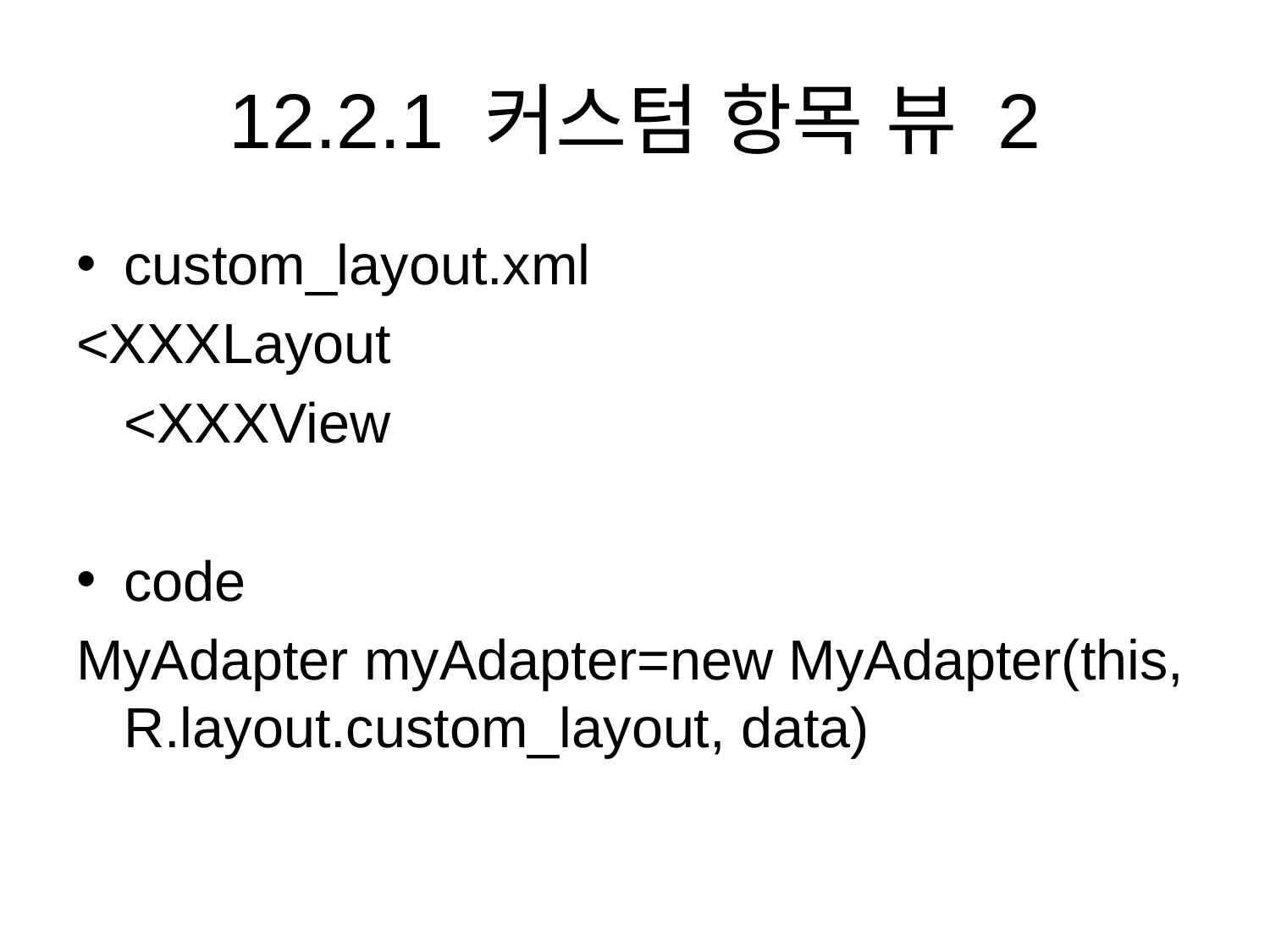

# 12.2.1 커스텀 항목 뷰 2
custom_layout.xml
<XXXLayout
	<XXXView

code
MyAdapter myAdapter=new MyAdapter(this, R.layout.custom_layout, data)